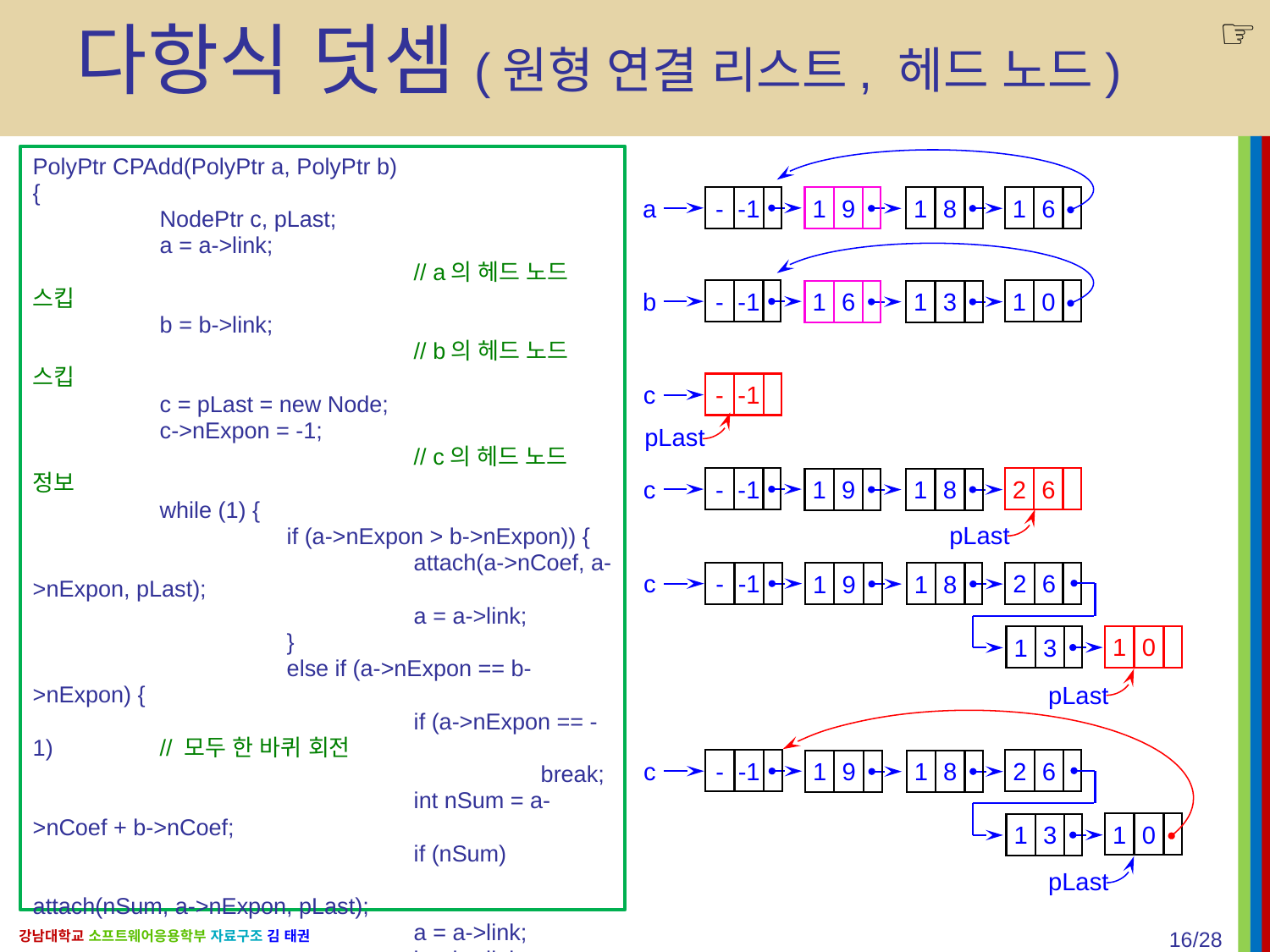

# 다항식 덧셈(원형 연결 리스트, 헤드 노드)
☞
PolyPtr CPAdd(PolyPtr a, PolyPtr b)
{
	NodePtr c, pLast;
	a = a->link;						// a의 헤드 노드 스킵
	b = b->link;						// b의 헤드 노드 스킵
	c = pLast = new Node;
	c->nExpon = -1;					// c의 헤드 노드 정보
	while (1) {
		if (a->nExpon > b->nExpon)) {
			attach(a->nCoef, a->nExpon, pLast);
			a = a->link;
		}
		else if (a->nExpon == b->nExpon) {
			if (a->nExpon == -1)	// 모두 한 바퀴 회전
				break;
			int nSum = a->nCoef + b->nCoef;
			if (nSum)
				attach(nSum, a->nExpon, pLast);
			a = a->link;
			b = b->link;
		}
		else {		/* a->nExpon < a->nExpon */
			attach(b->nCcoef, b->nExpon, pLast);
			b = b->link;
		}
	}
	return pLast->link = c;			// 원형 연결 리스트
}

a
-
-1

1
6

1
9

1
8

b
-
-1

1
0

1
6

1
3

c
-
-1

pLast
c
-
-1

2
6

1
9

1
8

pLast
c
-
-1

2
6

1
9

1
8

1
0

1
3

pLast

c
-
-1

2
6

1
9

1
8

1
0

1
3

pLast
16/28